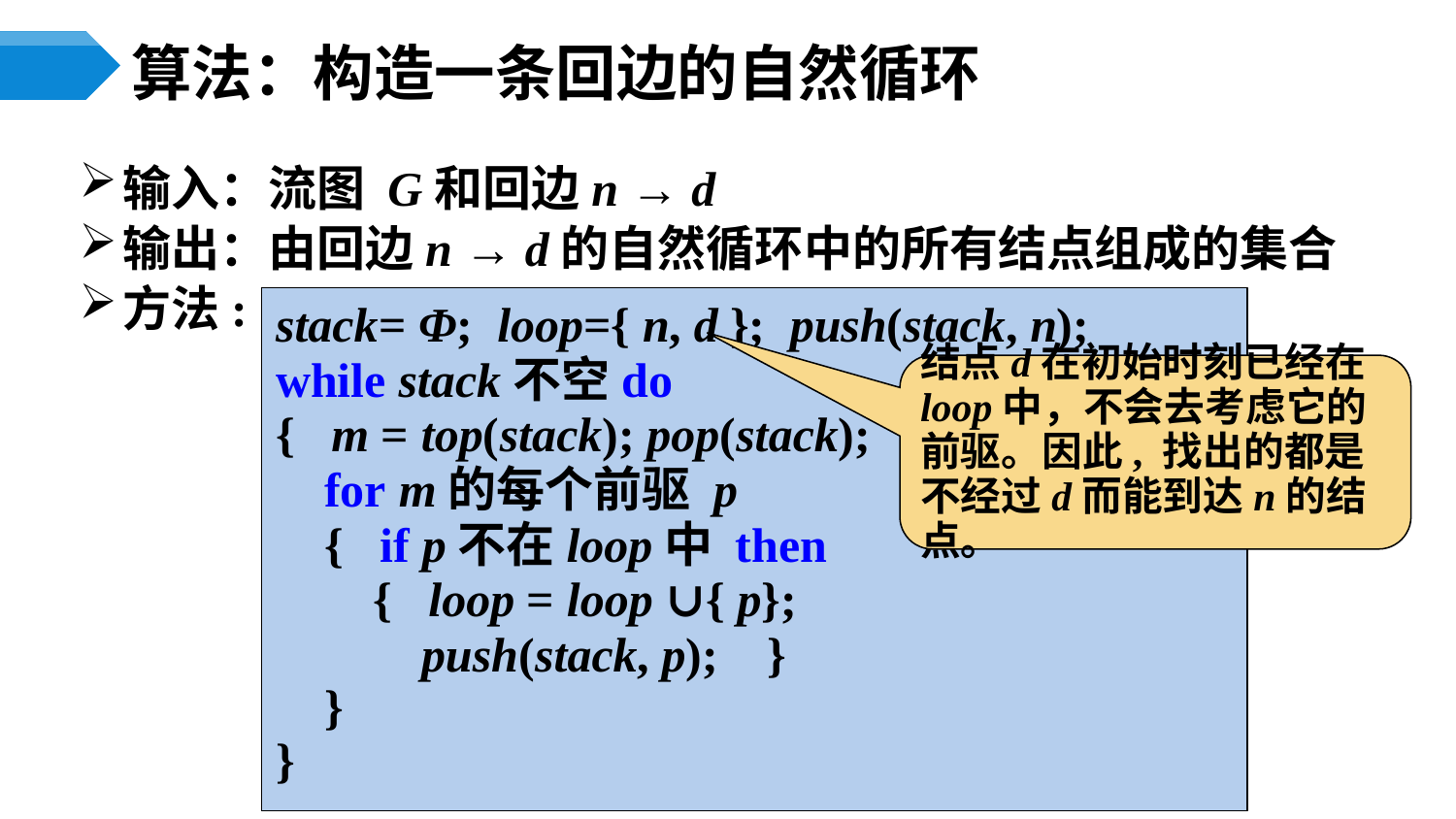

# 算法：构造一条回边的自然循环
输入：流图 G和回边n → d
输出：由回边n → d的自然循环中的所有结点组成的集合
方法:
stack= Φ;  loop={ n, d };  push(stack, n);
while stack不空do
{   m = top(stack); pop(stack);
    for m的每个前驱 p
    {   if p不在loop中 then
        {   loop = loop ∪{ p};
            push(stack, p);    }
    }
}
结点d在初始时刻已经在loop中，不会去考虑它的前驱。因此, 找出的都是不经过d而能到达n的结点。